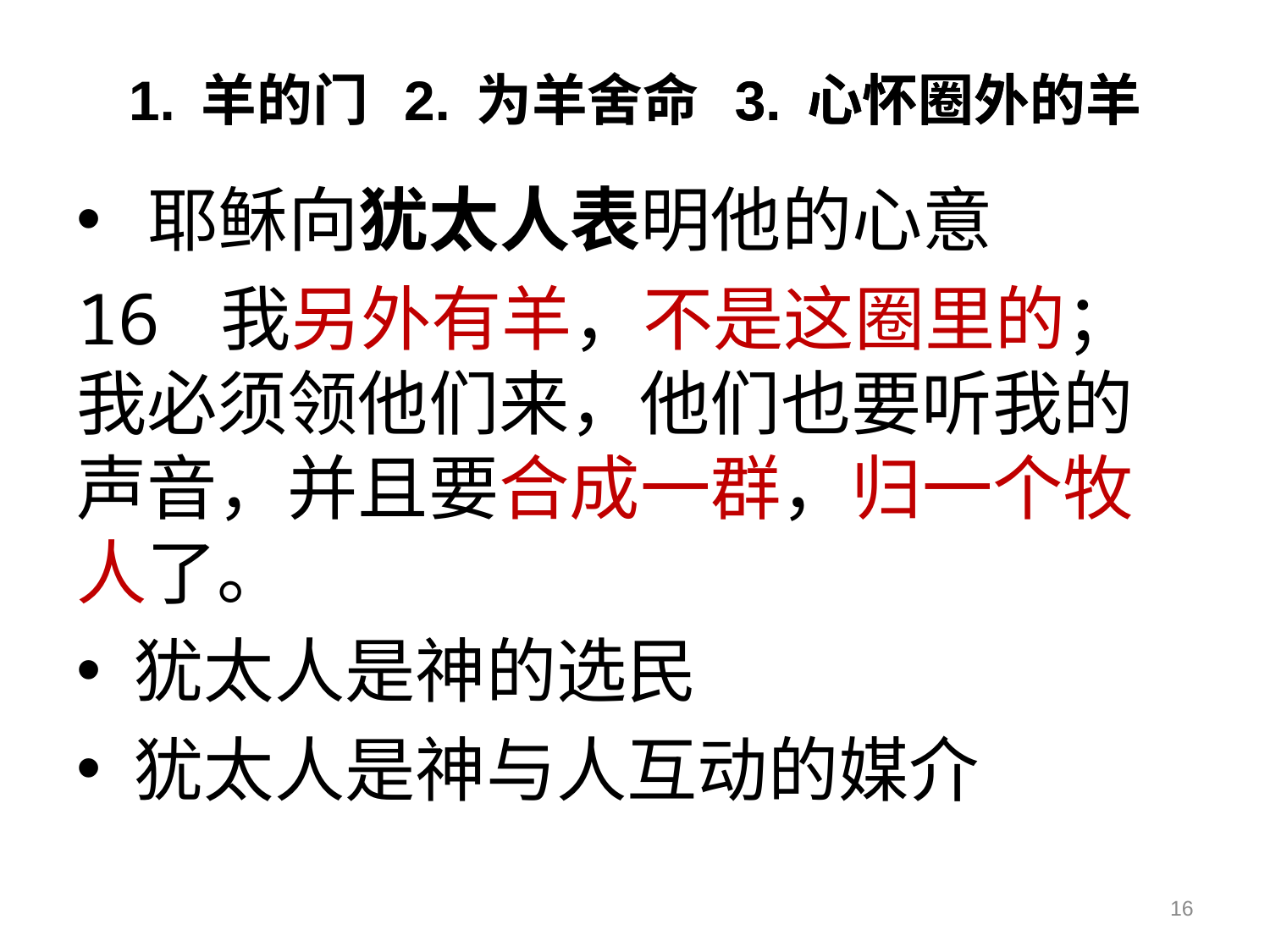

# 1. 羊的门  2. 为羊舍命  3. 心怀圈外的羊
1. 羊的门  2. 为羊舍命  3. 心怀圈外的羊
耶稣向犹太人表明他的心意
16 我另外有羊，不是这圈里的；我必须领他们来，他们也要听我的声音，并且要合成一群，归一个牧人了。
 犹太人是神的选民
 犹太人是神与人互动的媒介
16